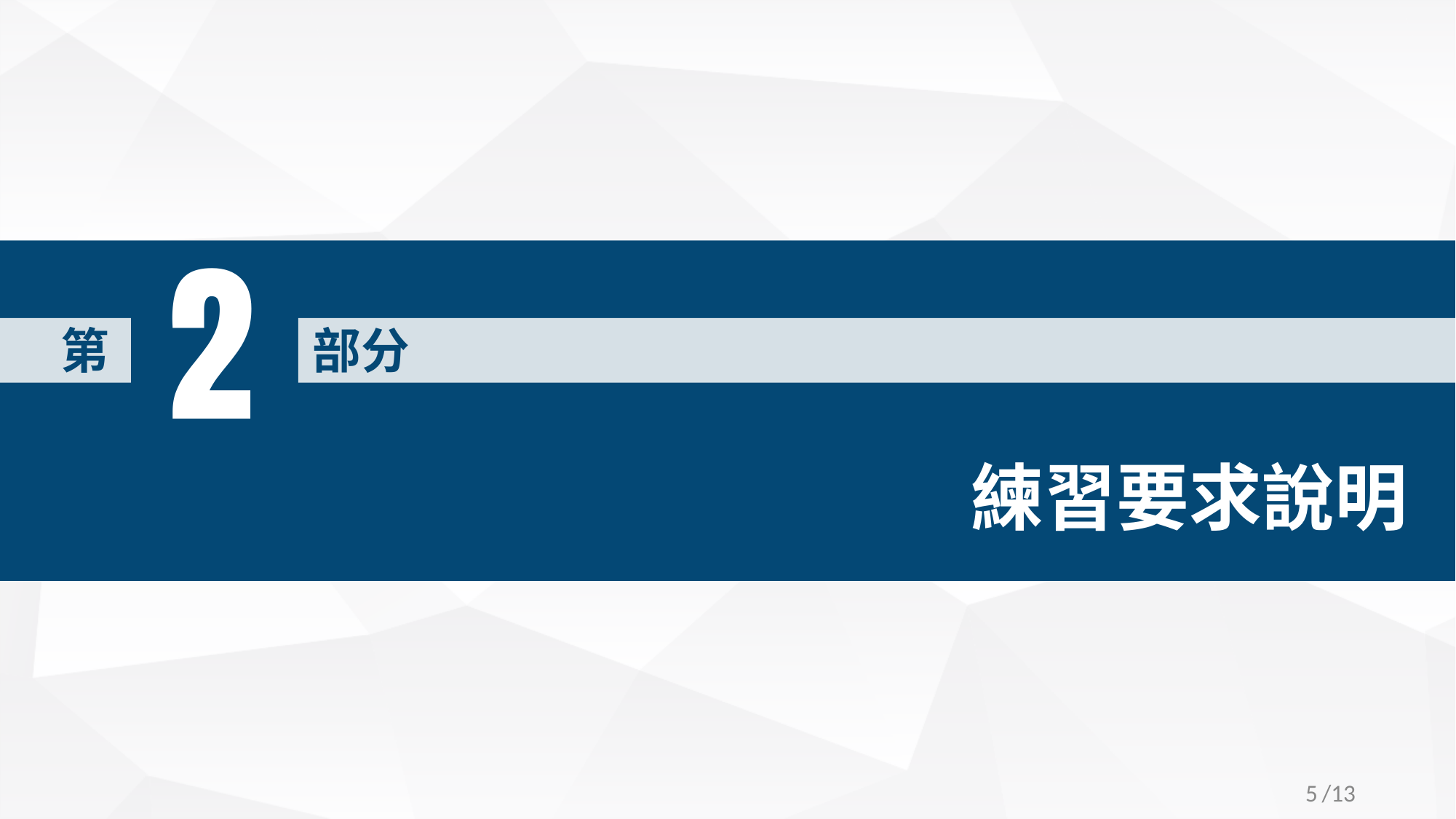

2
第
部分
# 練習要求說明
5
/13